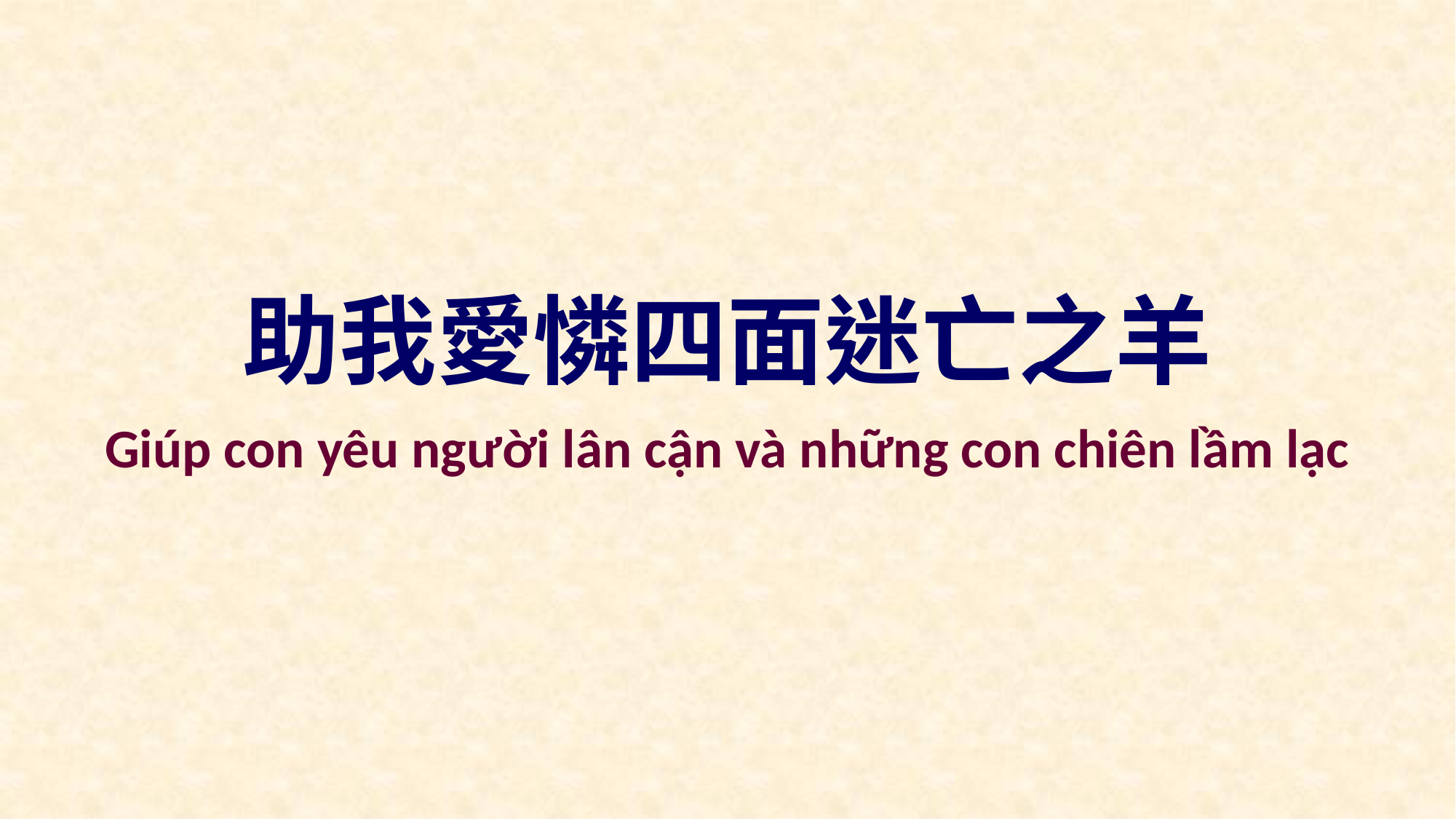

助我愛憐四面迷亡之羊
Giúp con yêu người lân cận và những con chiên lầm lạc